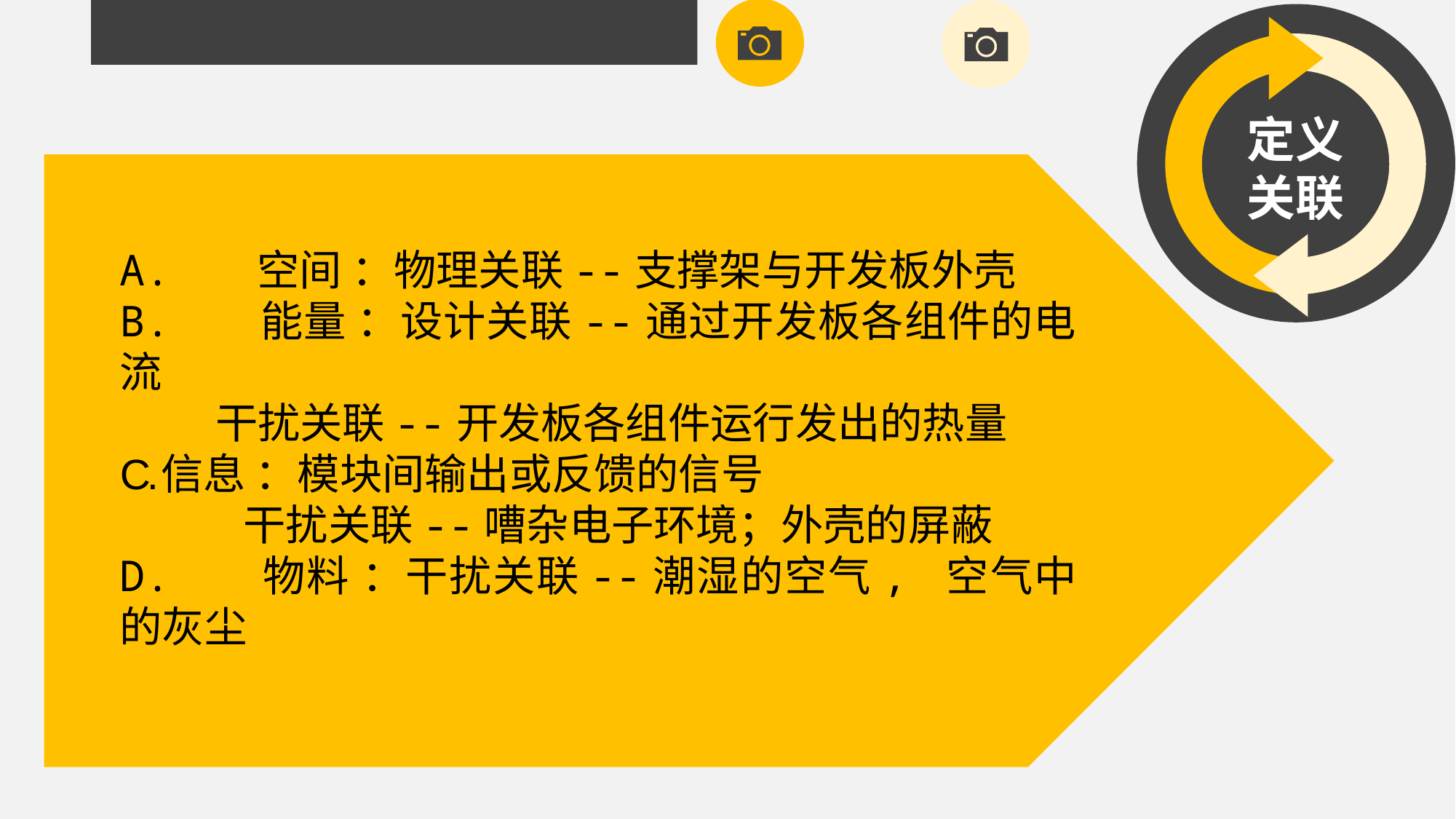

定义
关联

A.   空间 ：物理关联--支撑架与开发板外壳
B.   能量 ：设计关联--通过开发板各组件的电流
干扰关联--开发板各组件运行发出的热量
信息 ：模块间输出或反馈的信号
            干扰关联--嘈杂电子环境；外壳的屏蔽
D.   物料 ：干扰关联--潮湿的空气, 空气中的灰尘